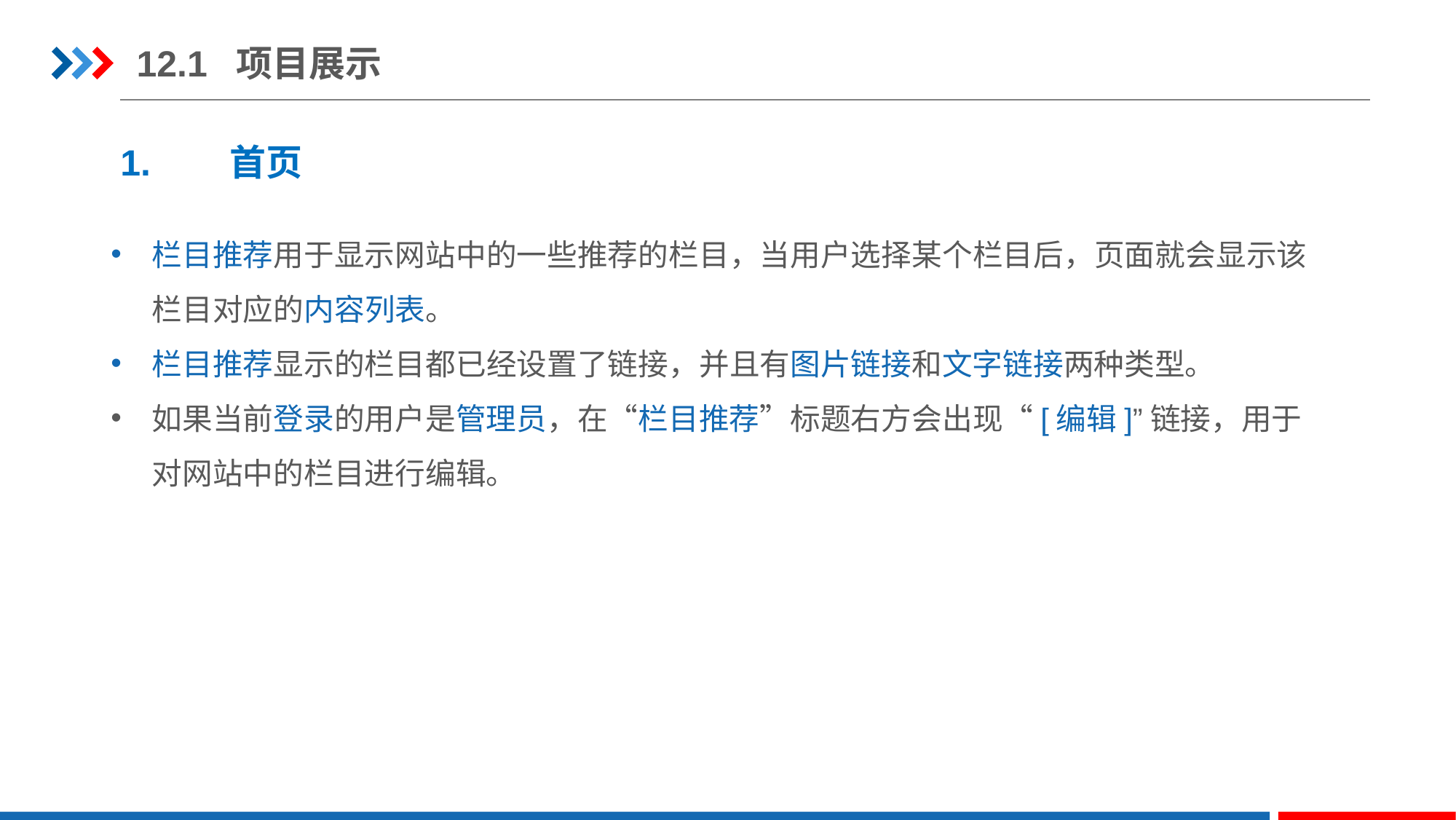

12.1  项目展示
1.	首页
栏目推荐用于显示网站中的一些推荐的栏目，当用户选择某个栏目后，页面就会显示该栏目对应的内容列表。
栏目推荐显示的栏目都已经设置了链接，并且有图片链接和文字链接两种类型。
如果当前登录的用户是管理员，在“栏目推荐”标题右方会出现“[编辑]”链接，用于对网站中的栏目进行编辑。